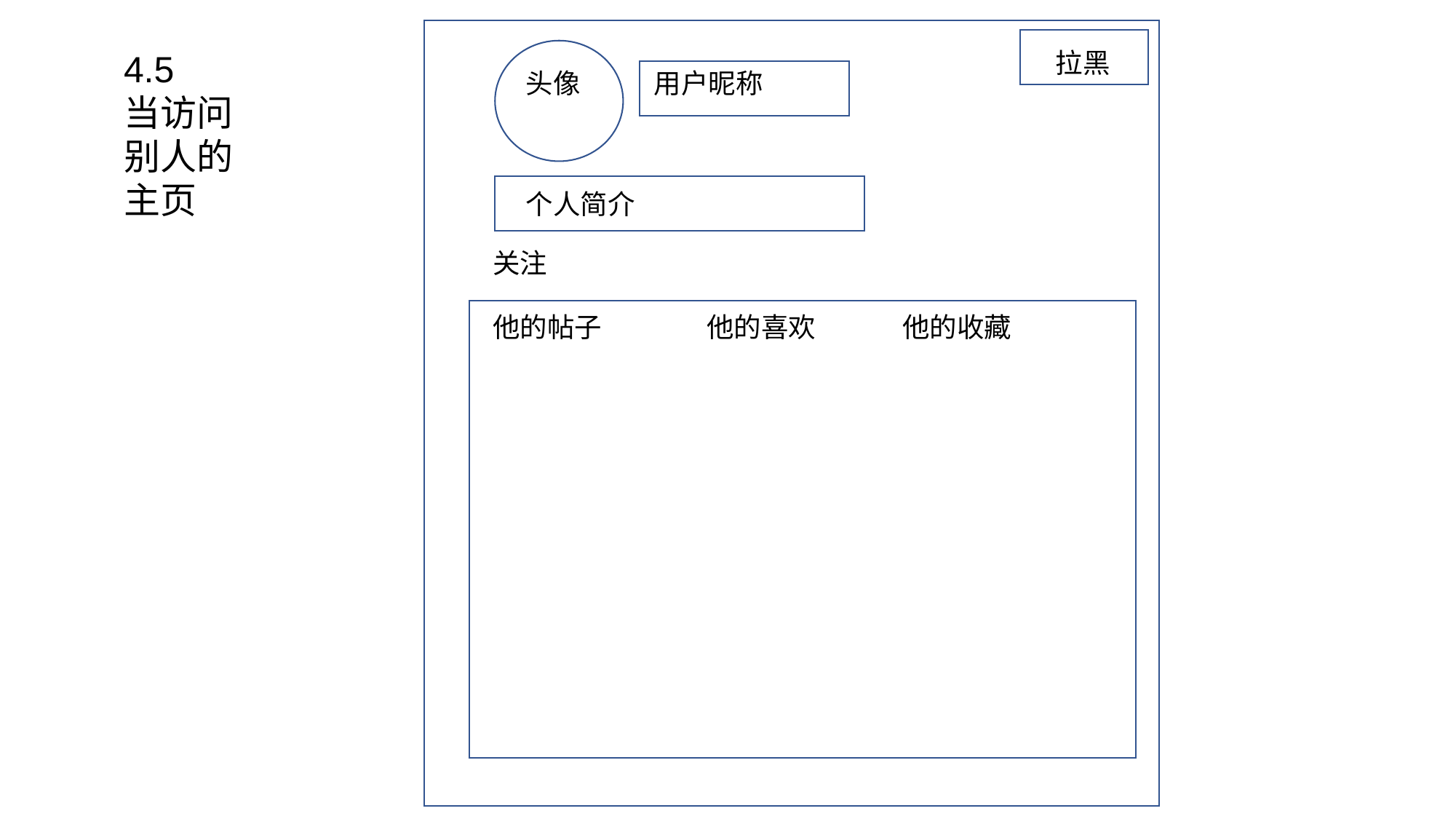

4.5
当访问别人的主页

拉黑
头像

用户昵称

个人简介
关注

他的帖子                 他的喜欢              他的收藏